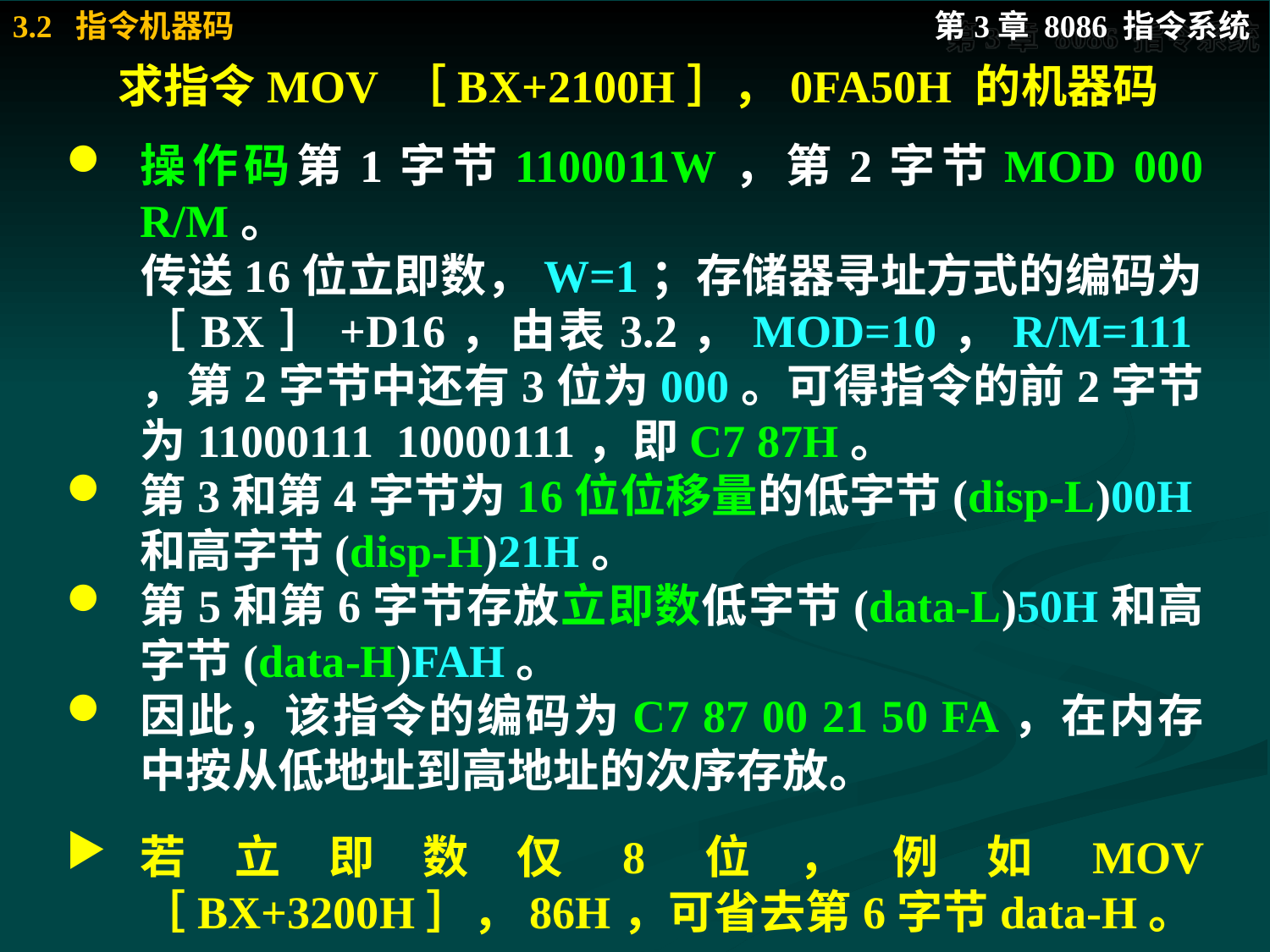

# 求指令MOV ［BX+2100H］，0FA50H 的机器码
操作码第1字节1100011W，第2字节MOD 000 R/M。
      传送16位立即数，W=1；存储器寻址方式的编码为［BX］+D16，由表3.2，MOD=10，R/M=111，第2字节中还有3位为000。可得指令的前2字节为11000111  10000111，即C7 87H。
第3和第4字节为16位位移量的低字节(disp-L)00H和高字节(disp-H)21H。
第5和第6字节存放立即数低字节(data-L)50H和高字节(data-H)FAH。
因此，该指令的编码为C7 87 00 21 50 FA，在内存中按从低地址到高地址的次序存放。
若立即数仅8位，例如MOV ［BX+3200H］，86H，可省去第6字节data-H。